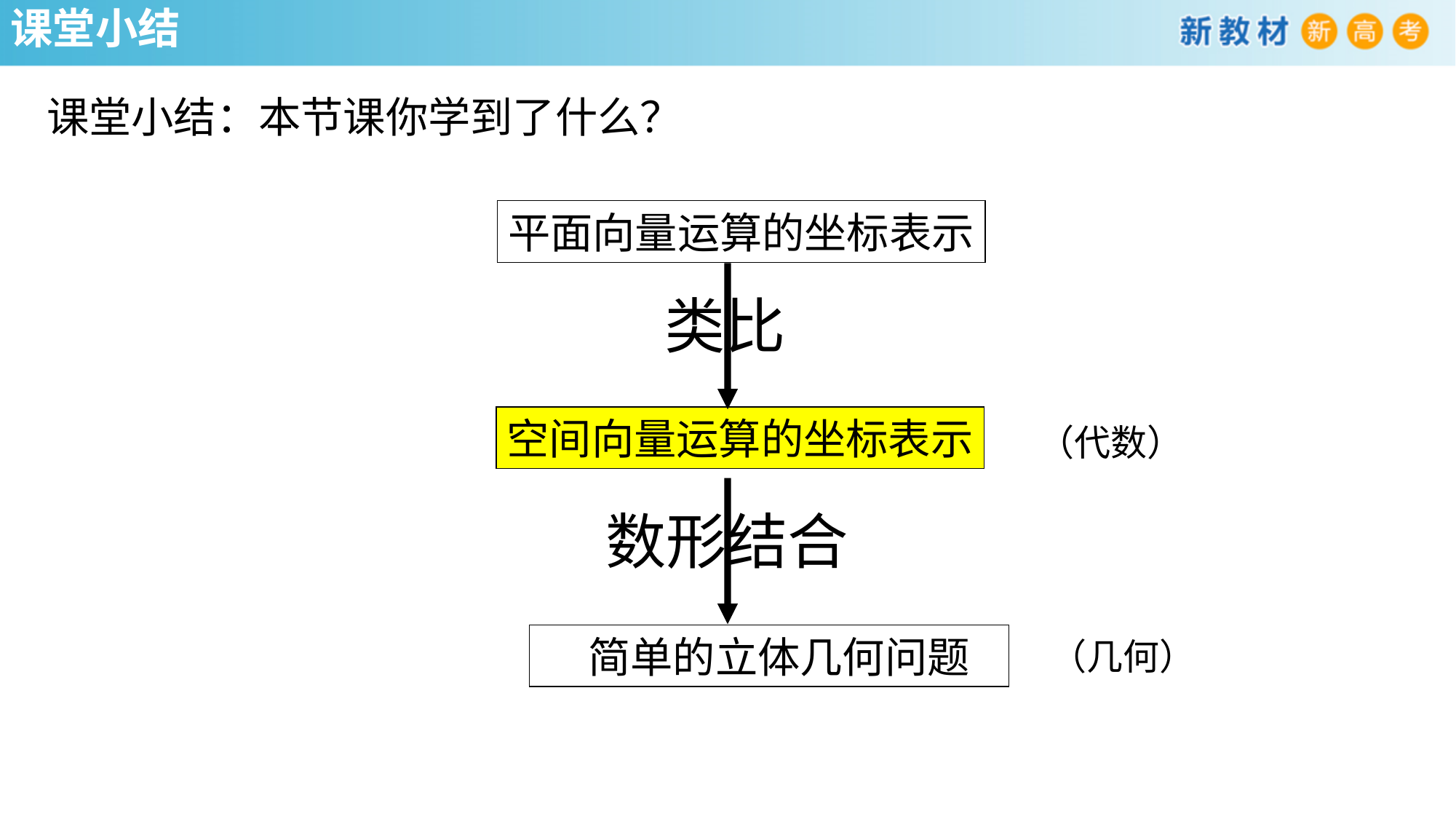

课堂小结
课堂小结：本节课你学到了什么？
平面向量运算的坐标表示

空间向量运算的坐标表示
类比
（代数）
（几何）

    简单的立体几何问题
数形结合